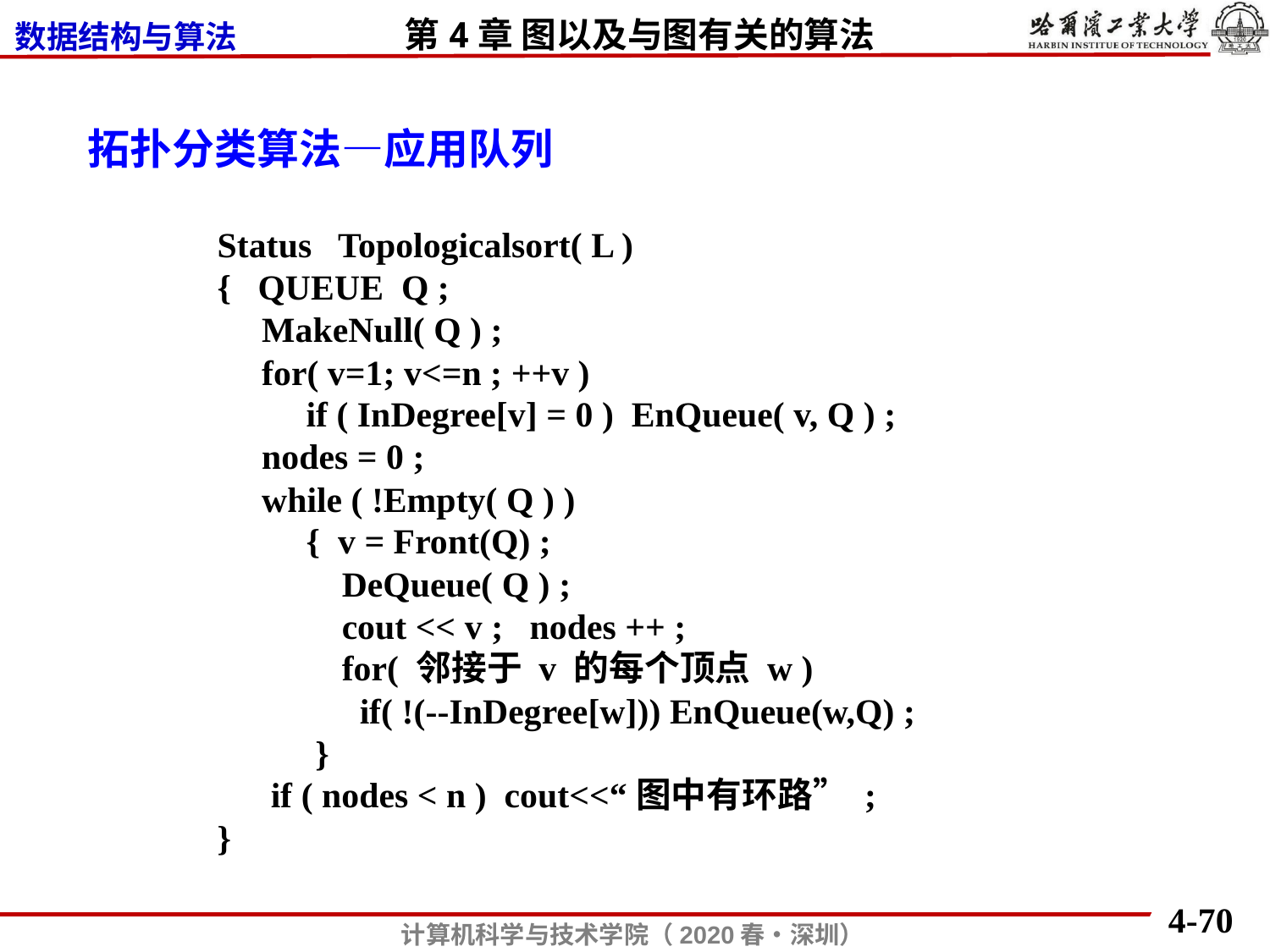

拓扑分类算法—应用队列
Status   Topologicalsort( L )
{   QUEUE  Q ;
     MakeNull( Q ) ;
     for( v=1; v<=n ; ++v )
          if ( InDegree[v] = 0 )  EnQueue( v, Q ) ;
     nodes = 0 ;
     while ( !Empty( Q ) )
          {  v = Front(Q) ;
              DeQueue( Q ) ;
              cout << v ;   nodes ++ ;
              for( 邻接于 v 的每个顶点 w )
                if( !(--InDegree[w])) EnQueue(w,Q) ;
           }
      if ( nodes < n )  cout<<“图中有环路” ;
}